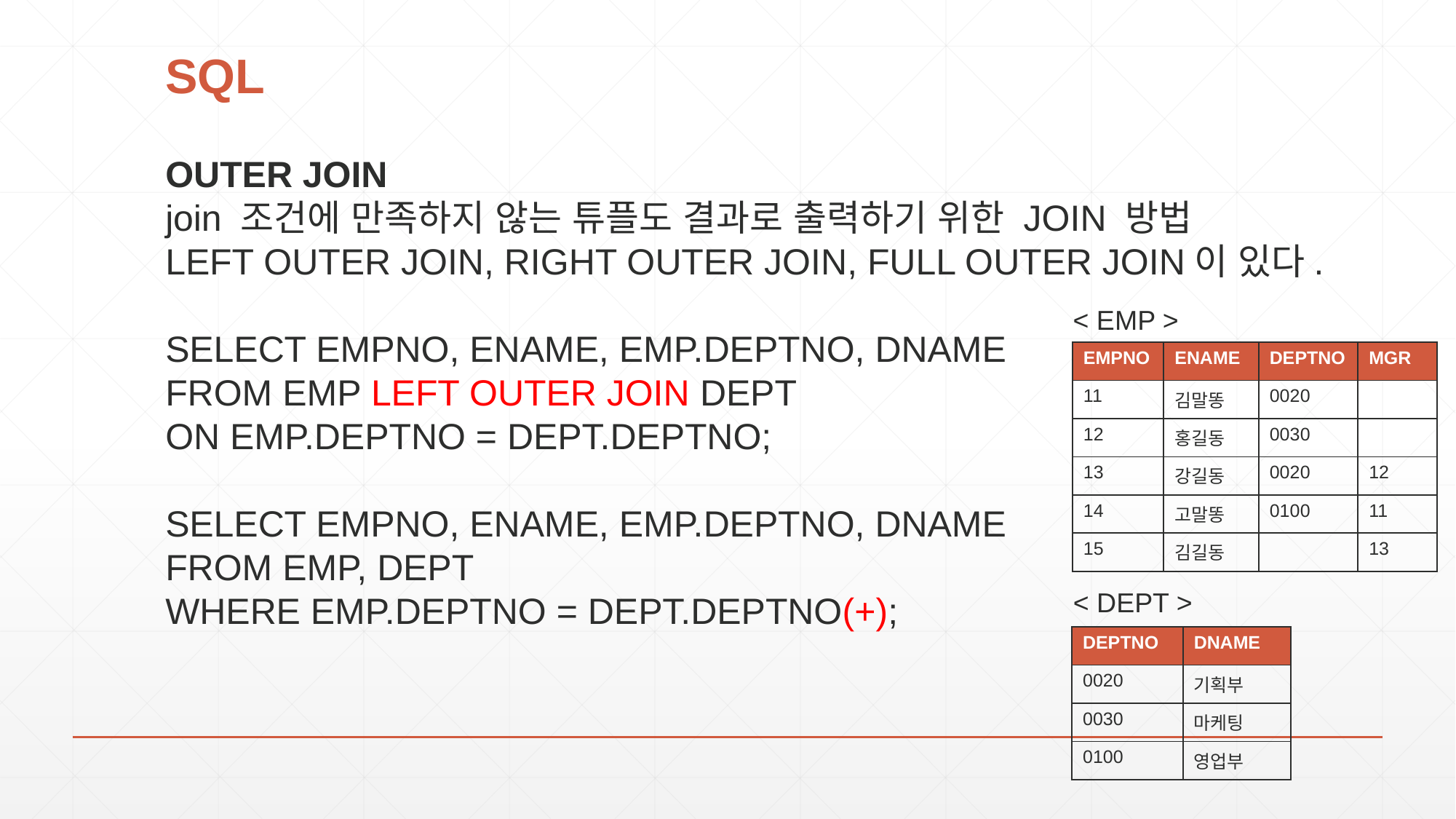

# SQL
OUTER JOIN
join 조건에 만족하지 않는 튜플도 결과로 출력하기 위한 JOIN 방법
LEFT OUTER JOIN, RIGHT OUTER JOIN, FULL OUTER JOIN이 있다.

SELECT EMPNO, ENAME, EMP.DEPTNO, DNAME
FROM EMP LEFT OUTER JOIN DEPT
ON EMP.DEPTNO = DEPT.DEPTNO;

SELECT EMPNO, ENAME, EMP.DEPTNO, DNAME
FROM EMP, DEPT
WHERE EMP.DEPTNO = DEPT.DEPTNO(+);

< EMP >
| EMPNO | ENAME | DEPTNO | MGR |
| --- | --- | --- | --- |
| 11 | 김말똥 | 0020 |  |
| 12 | 홍길동 | 0030 |  |
| 13 | 강길동 | 0020 | 12 |
| 14 | 고말똥 | 0100 | 11 |
| 15 | 김길동 |  | 13 |
< DEPT >
| DEPTNO | DNAME |
| --- | --- |
| 0020 | 기획부 |
| 0030 | 마케팅 |
| 0100 | 영업부 |